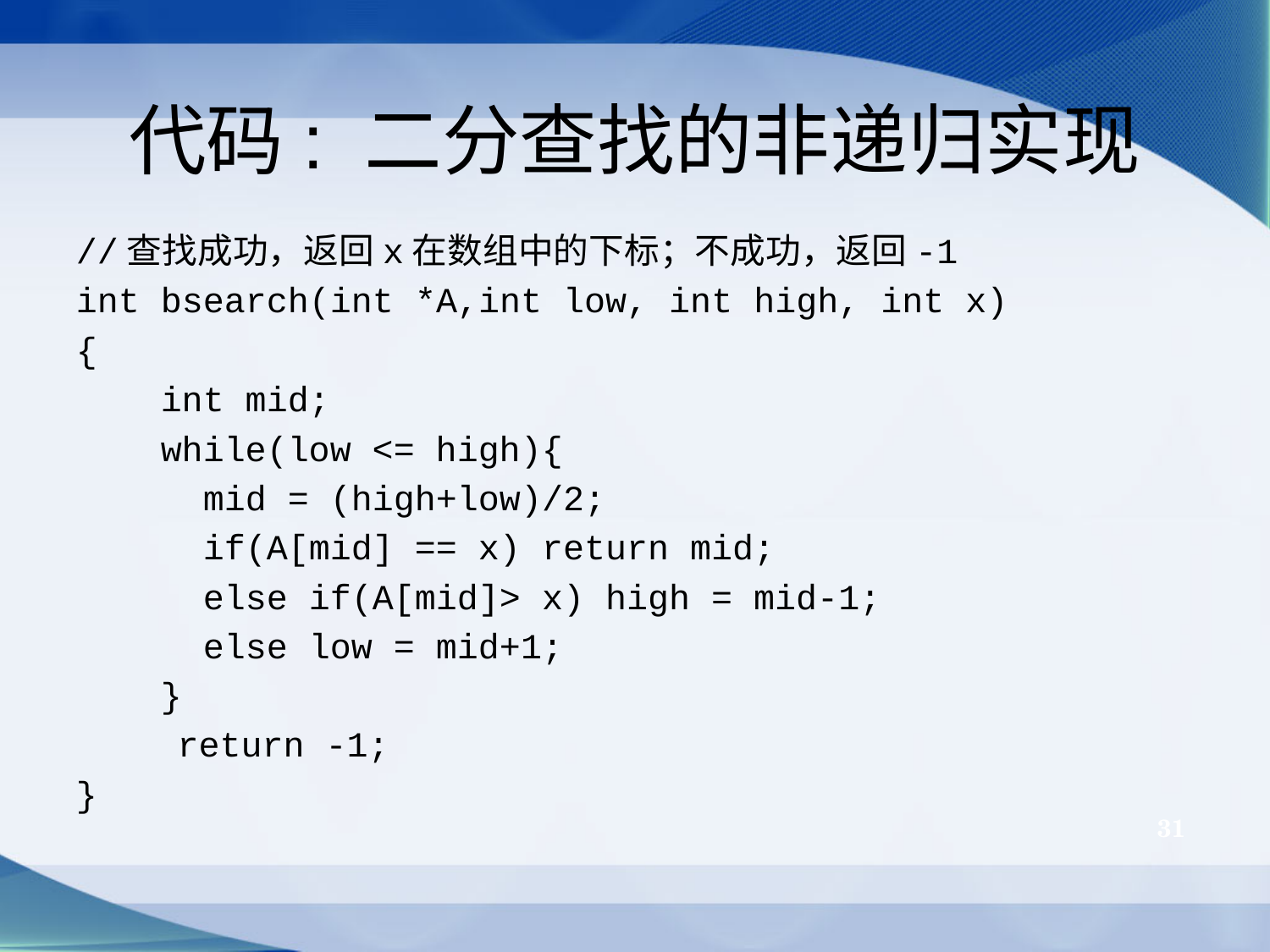

# 代码: 二分查找的非递归实现
//查找成功，返回x在数组中的下标；不成功，返回-1
int bsearch(int *A,int low, int high, int x)
{
    int mid;
    while(low <= high){
      mid = (high+low)/2;
      if(A[mid] == x) return mid;
      else if(A[mid]> x) high = mid-1;
      else low = mid+1;
    }
	   return -1;
}

31